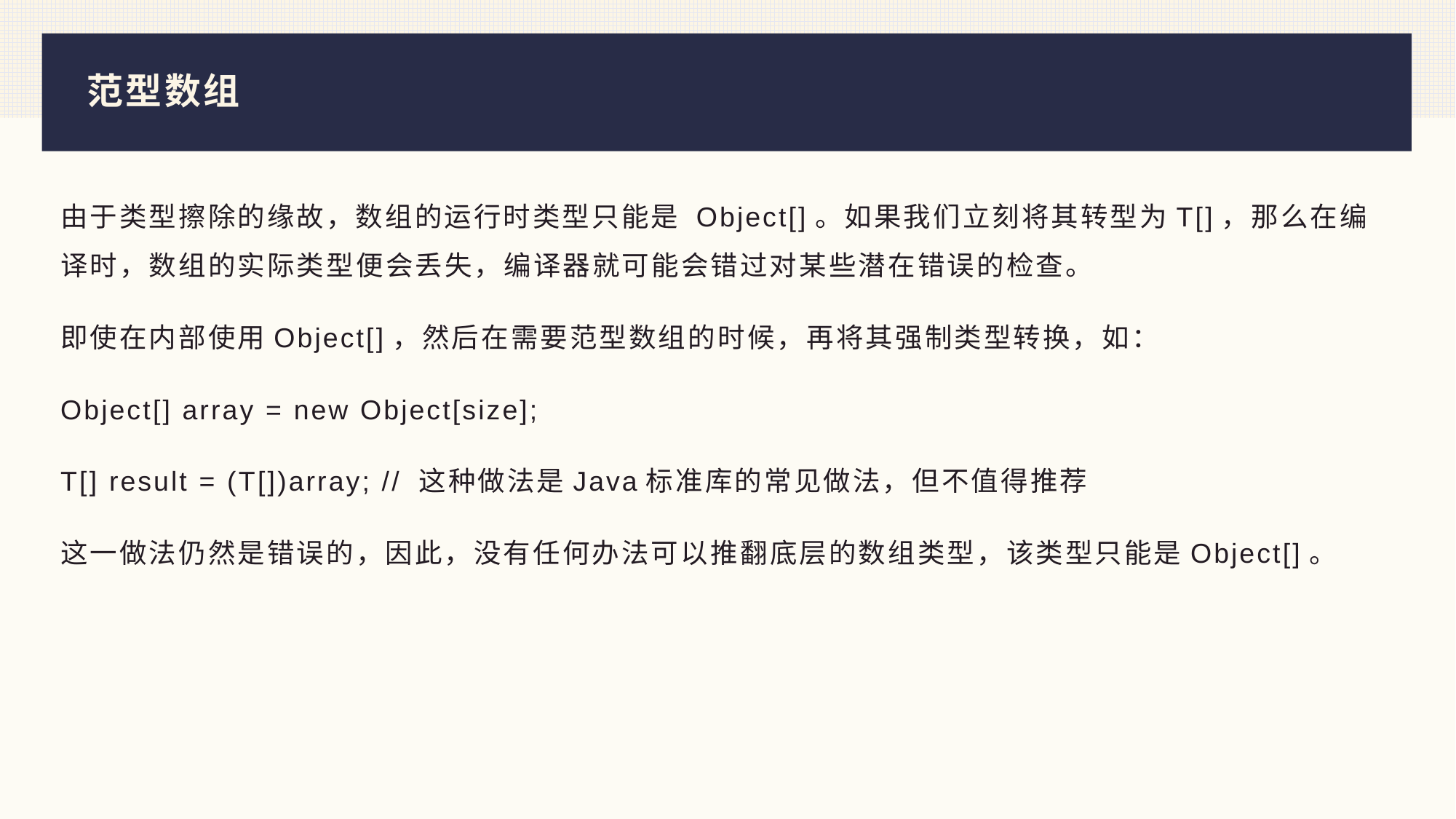

# 范型数组
由于类型擦除的缘故，数组的运行时类型只能是 Object[]。如果我们立刻将其转型为T[]，那么在编译时，数组的实际类型便会丢失，编译器就可能会错过对某些潜在错误的检查。
即使在内部使用Object[]，然后在需要范型数组的时候，再将其强制类型转换，如：
Object[] array = new Object[size];
T[] result = (T[])array; // 这种做法是Java标准库的常见做法，但不值得推荐
这一做法仍然是错误的，因此，没有任何办法可以推翻底层的数组类型，该类型只能是Object[]。